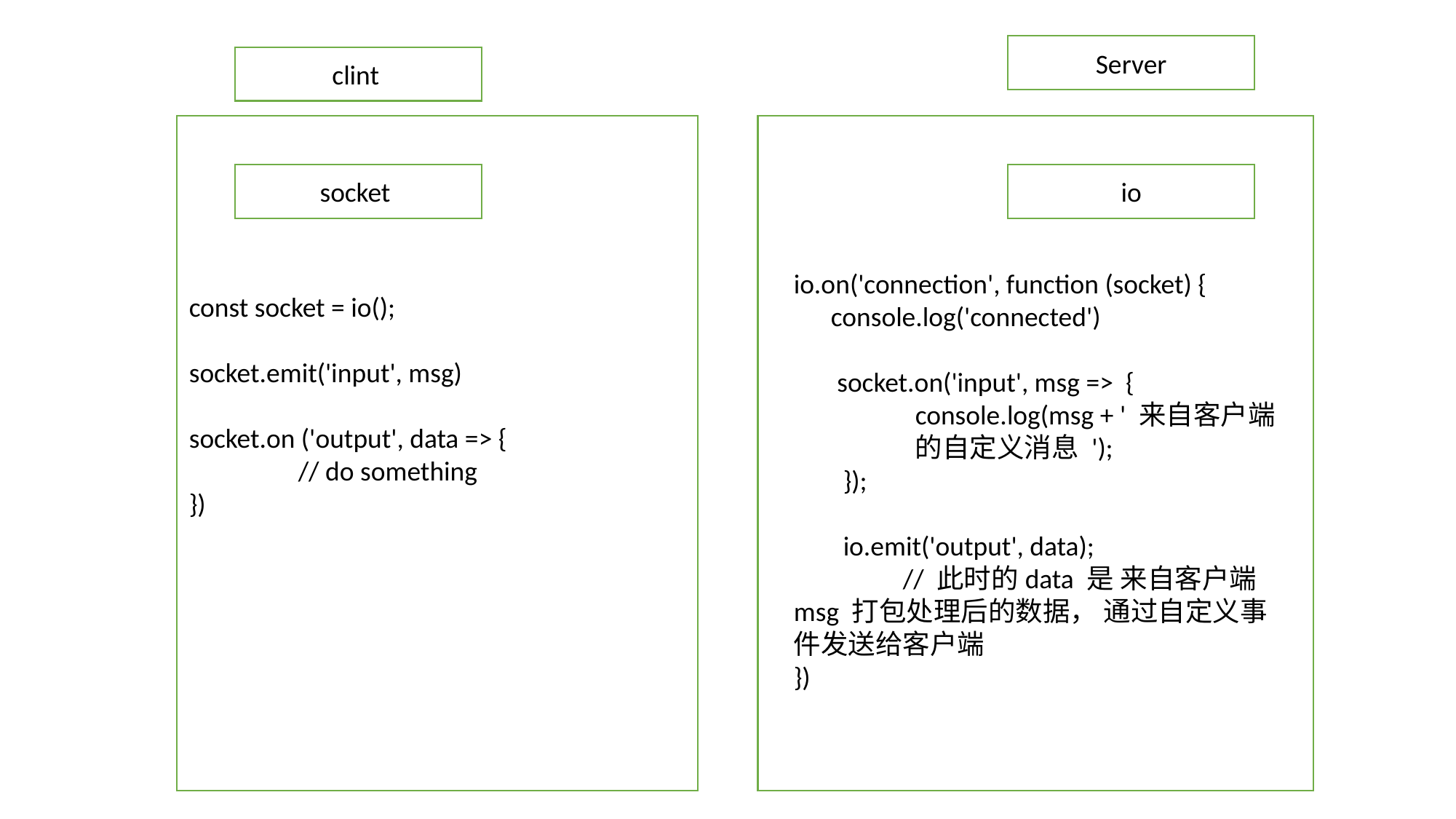

Server
clint

socket
io
io.on('connection', function (socket) {
      console.log('connected')

       socket.on('input', msg =>  {
	  console.log(msg + ' 来自客户端	  的自定义消息 ');
        });

        io.emit('output', data);
	// 此时的data 是 来自客户端msg 打包处理后的数据， 通过自定义事件发送给客户端
})
const socket = io();

socket.emit('input', msg)

socket.on ('output', data => {
	// do something
})